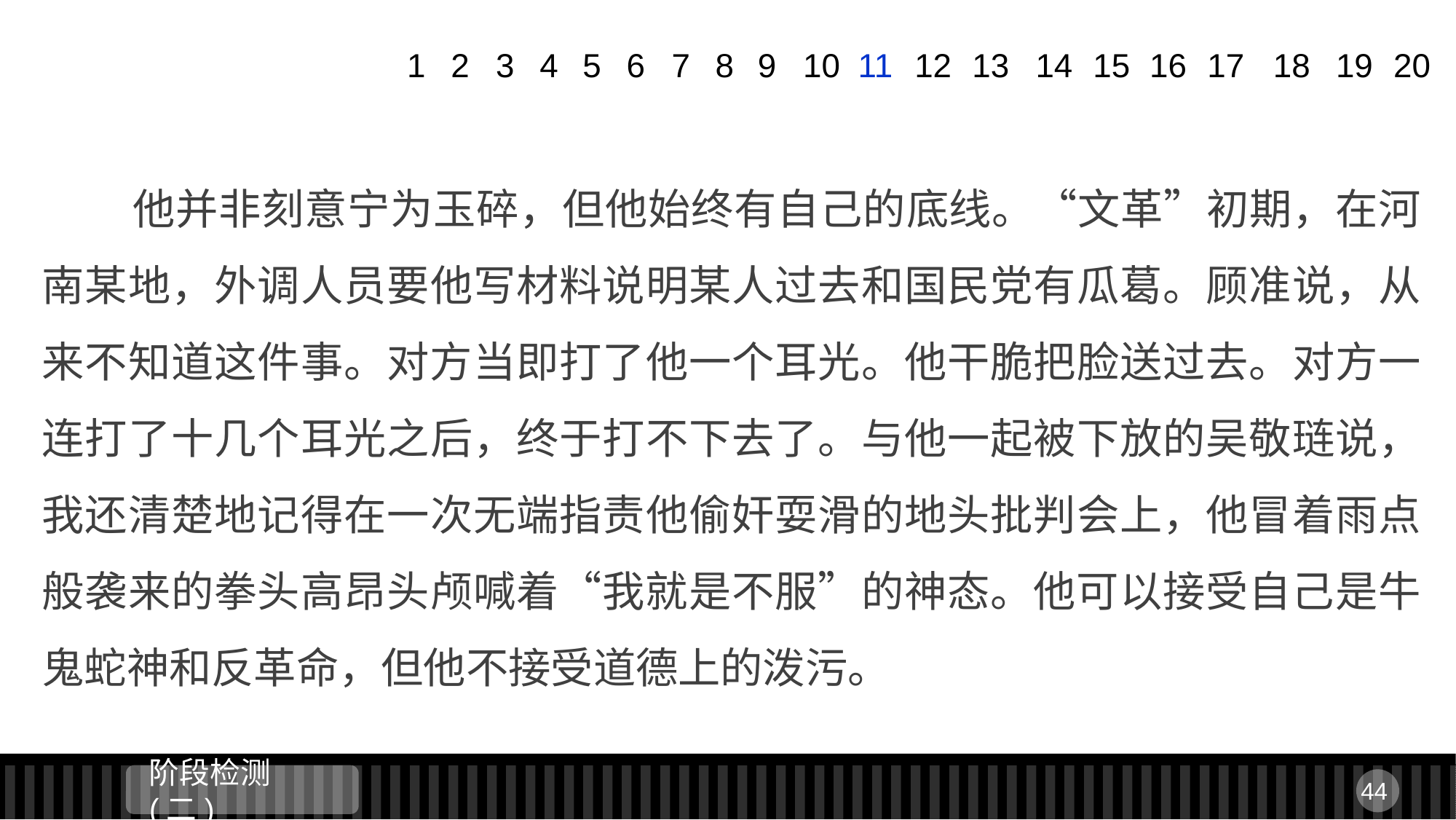

1
2
3
4
5
6
7
8
9
11
12
13
14
15
16
17
18
19
20
10
        他并非刻意宁为玉碎，但他始终有自己的底线。“文革”初期，在河南某地，外调人员要他写材料说明某人过去和国民党有瓜葛。顾准说，从来不知道这件事。对方当即打了他一个耳光。他干脆把脸送过去。对方一连打了十几个耳光之后，终于打不下去了。与他一起被下放的吴敬琏说，我还清楚地记得在一次无端指责他偷奸耍滑的地头批判会上，他冒着雨点般袭来的拳头高昂头颅喊着“我就是不服”的神态。他可以接受自己是牛鬼蛇神和反革命，但他不接受道德上的泼污。